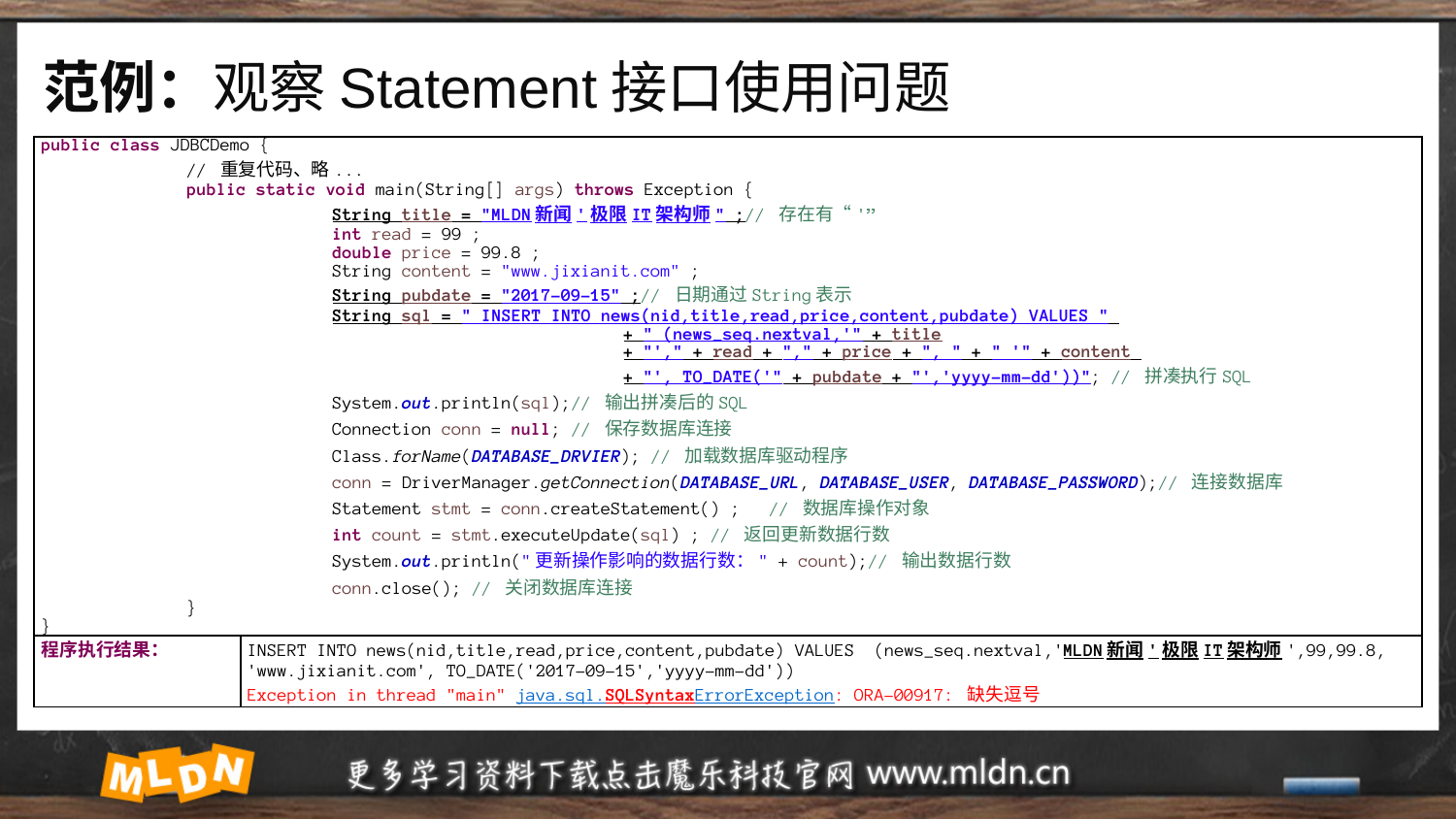

# 范例：观察Statement接口使用问题
| public class JDBCDemo { // 重复代码、略... public static void main(String[] args) throws Exception { String title = "MLDN新闻'极限IT架构师" ;// 存在有“'” int read = 99 ; double price = 99.8 ; String content = "www.jixianit.com" ; String pubdate = "2017-09-15" ;// 日期通过String表示 String sql = " INSERT INTO news(nid,title,read,price,content,pubdate) VALUES " + " (news\_seq.nextval,'" + title + "'," + read + "," + price + ", " + " '" + content + "', TO\_DATE('" + pubdate + "','yyyy-mm-dd'))"; // 拼凑执行SQL System.out.println(sql);// 输出拼凑后的SQL Connection conn = null; // 保存数据库连接 Class.forName(DATABASE\_DRVIER); // 加载数据库驱动程序 conn = DriverManager.getConnection(DATABASE\_URL, DATABASE\_USER, DATABASE\_PASSWORD);// 连接数据库 Statement stmt = conn.createStatement() ; // 数据库操作对象 int count = stmt.executeUpdate(sql) ; // 返回更新数据行数 System.out.println("更新操作影响的数据行数：" + count);// 输出数据行数 conn.close(); // 关闭数据库连接 } } |  |
| --- | --- |
| 程序执行结果： | INSERT INTO news(nid,title,read,price,content,pubdate) VALUES (news\_seq.nextval,'MLDN新闻'极限IT架构师',99,99.8, 'www.jixianit.com', TO\_DATE('2017-09-15','yyyy-mm-dd')) Exception in thread "main" java.sql.SQLSyntaxErrorException: ORA-00917: 缺失逗号 |